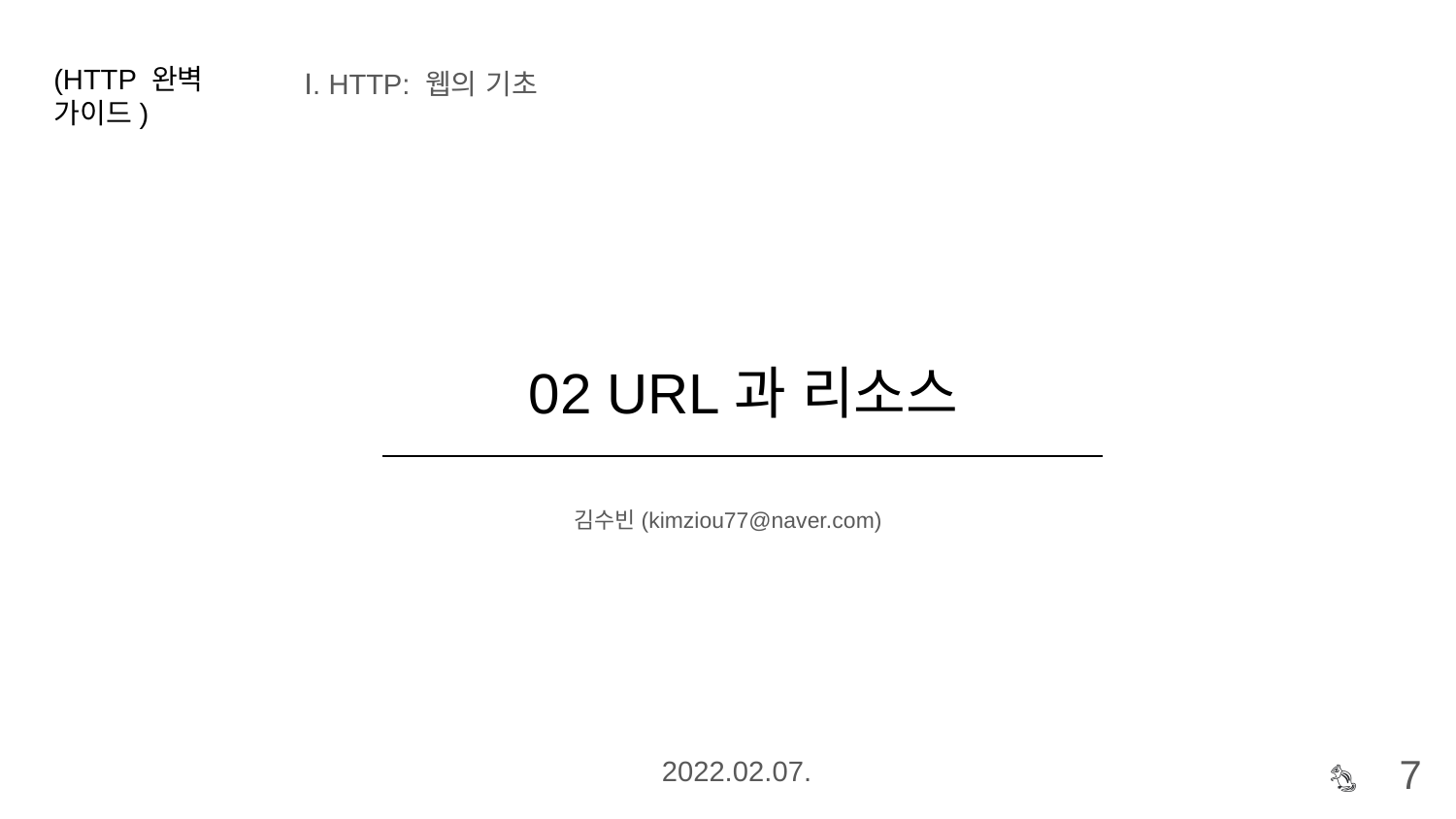

Ⅰ. HTTP: 웹의 기초
# 02 URL과 리소스
김수빈(kimziou77@naver.com)
2022.02.07.
7